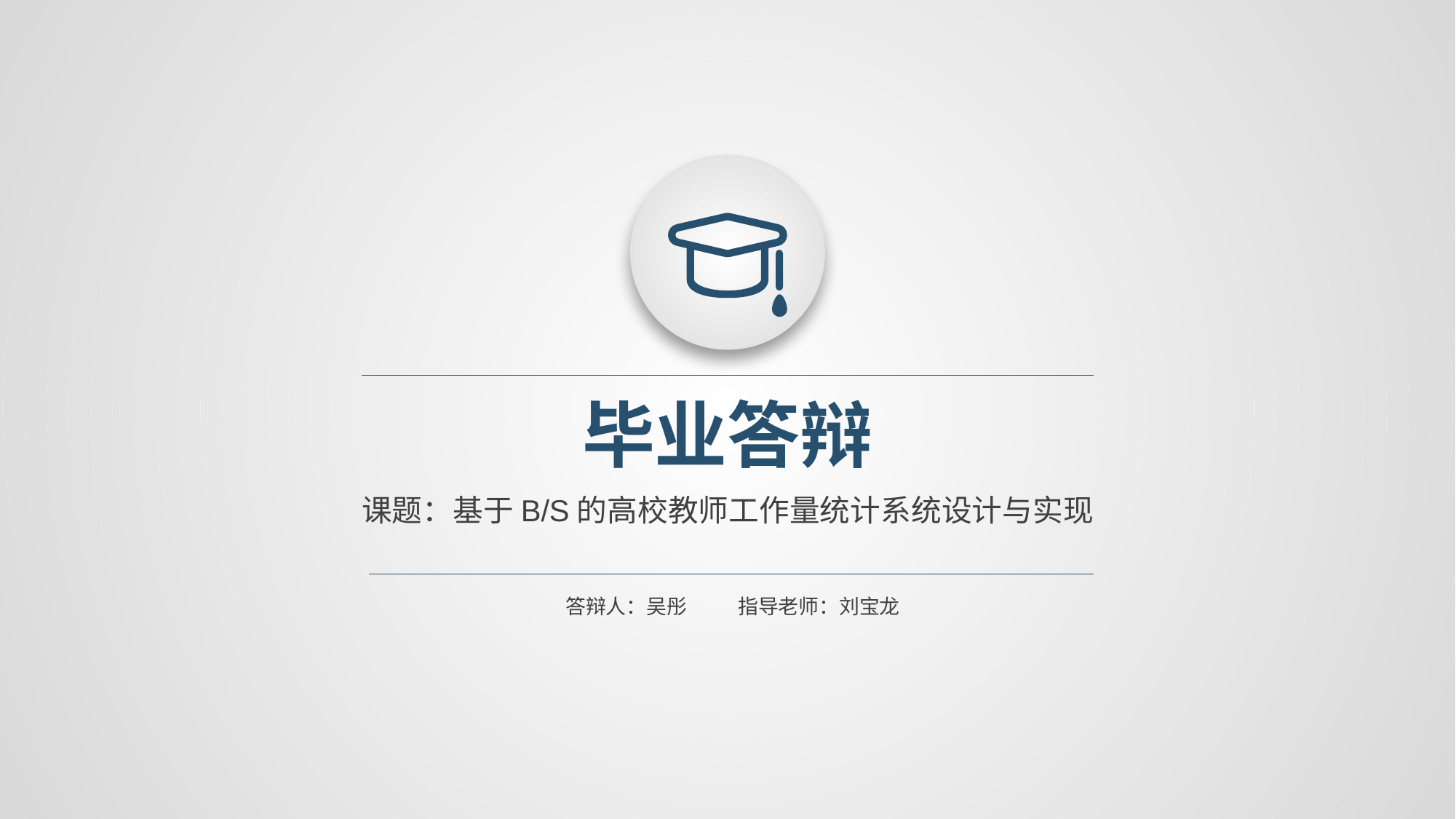

毕业答辩
课题：基于B/S的高校教师工作量统计系统设计与实现
答辩人：吴彤
指导老师：刘宝龙